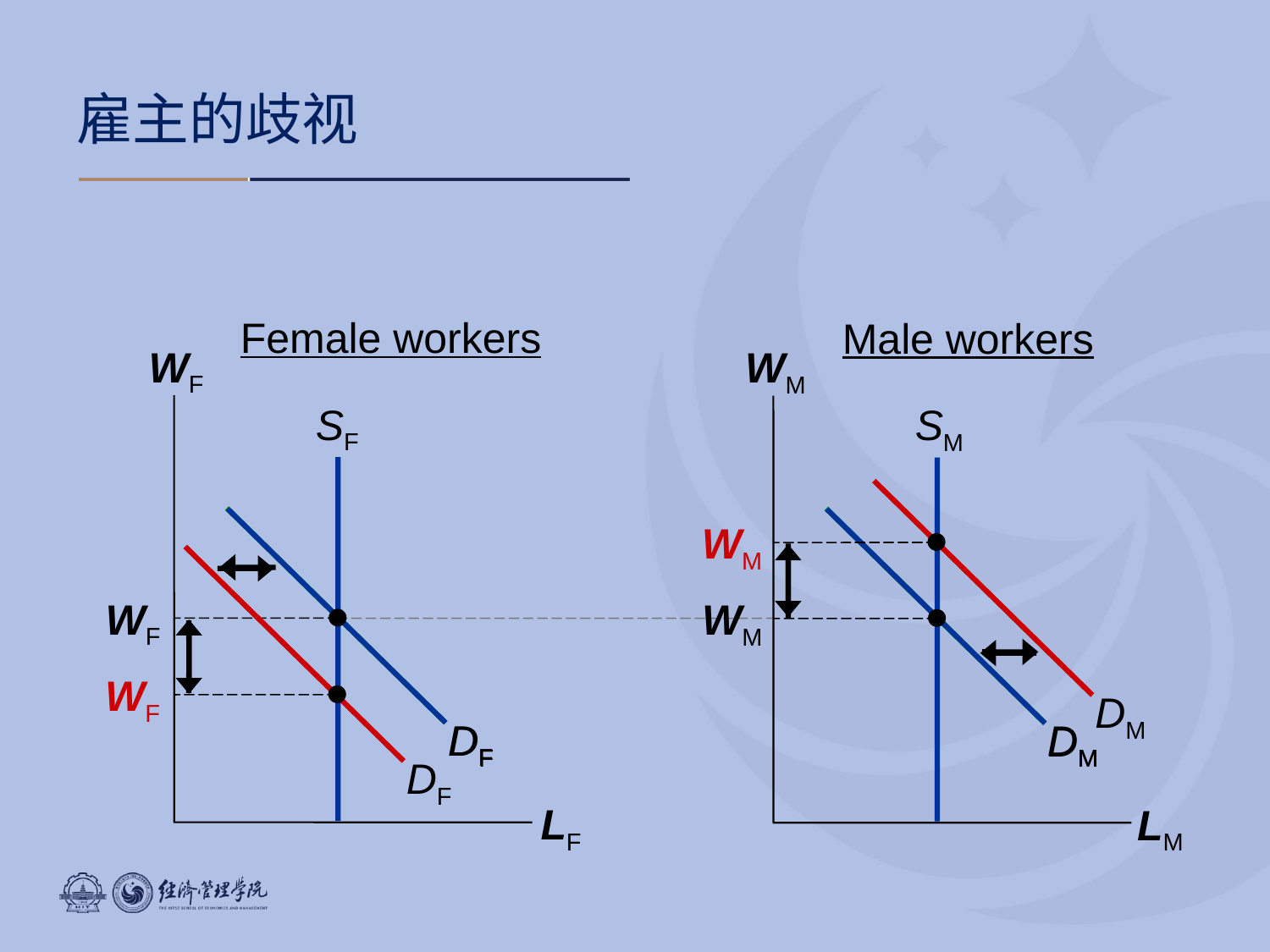

# 雇主的歧视
Female workers
Male workers
WF

LF
WM

LM
SF

SM

DM

DF

DF

DM

DM
WM

DF

WF

WM

WF